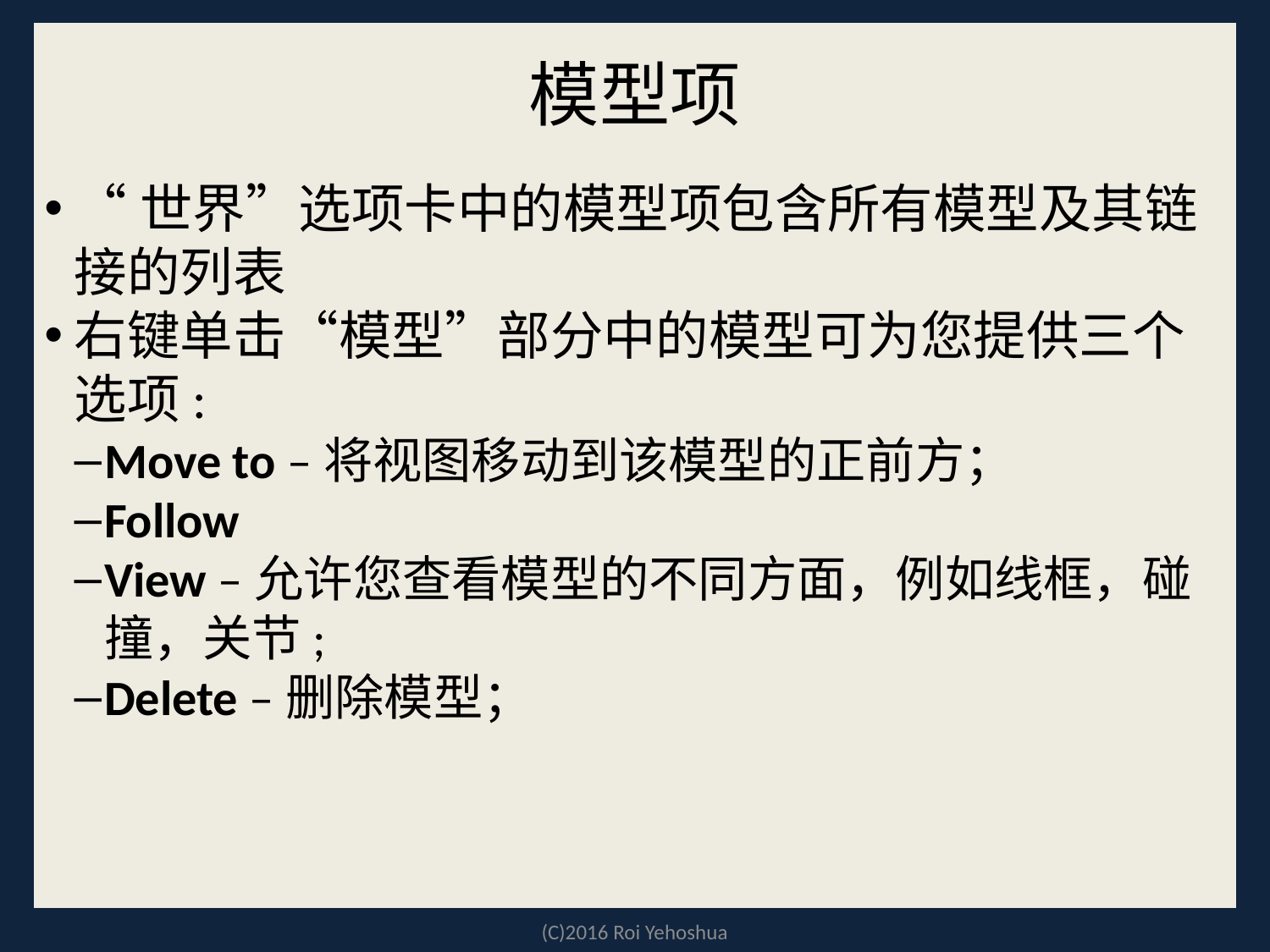

模型项
“世界”选项卡中的模型项包含所有模型及其链接的列表
右键单击“模型”部分中的模型可为您提供三个选项:
Move to –将视图移动到该模型的正前方；
Follow
View –允许您查看模型的不同方面，例如线框，碰撞，关节;
Delete –删除模型；

(C)2016 Roi Yehoshua